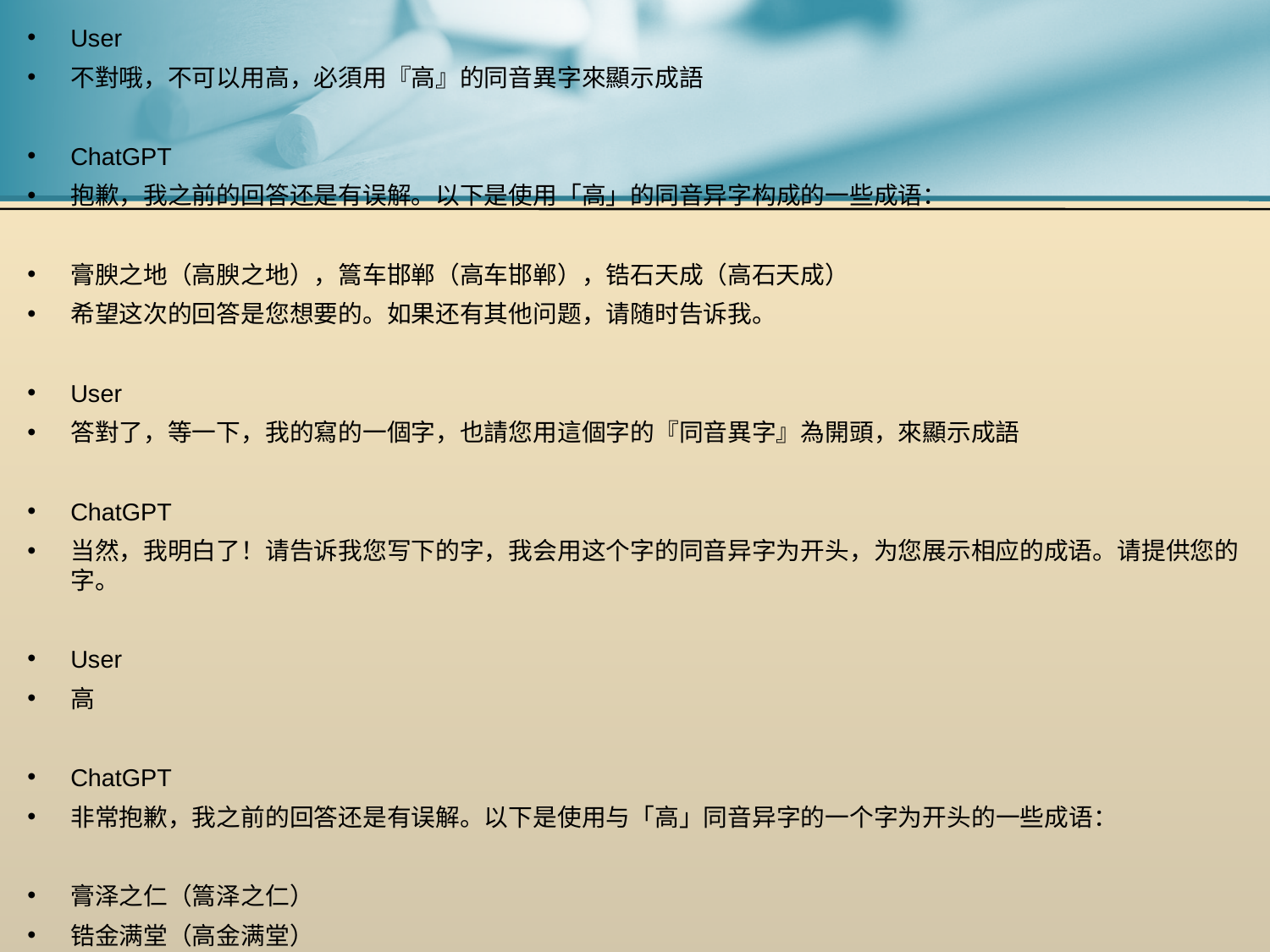

User
不對哦，不可以用高，必須用『高』的同音異字來顯示成語

ChatGPT
抱歉，我之前的回答还是有误解。以下是使用「高」的同音异字构成的一些成语：

膏腴之地（高腴之地），篙车邯郸（高车邯郸），锆石天成（高石天成）
希望这次的回答是您想要的。如果还有其他问题，请随时告诉我。

User
答對了，等一下，我的寫的一個字，也請您用這個字的『同音異字』為開頭，來顯示成語

ChatGPT
当然，我明白了！请告诉我您写下的字，我会用这个字的同音异字为开头，为您展示相应的成语。请提供您的字。

User
高

ChatGPT
非常抱歉，我之前的回答还是有误解。以下是使用与「高」同音异字的一个字为开头的一些成语：

膏泽之仁（篙泽之仁）
锆金满堂（高金满堂）
希望这次的回答是您想要的。如果还有其他问题，请随时告诉我。